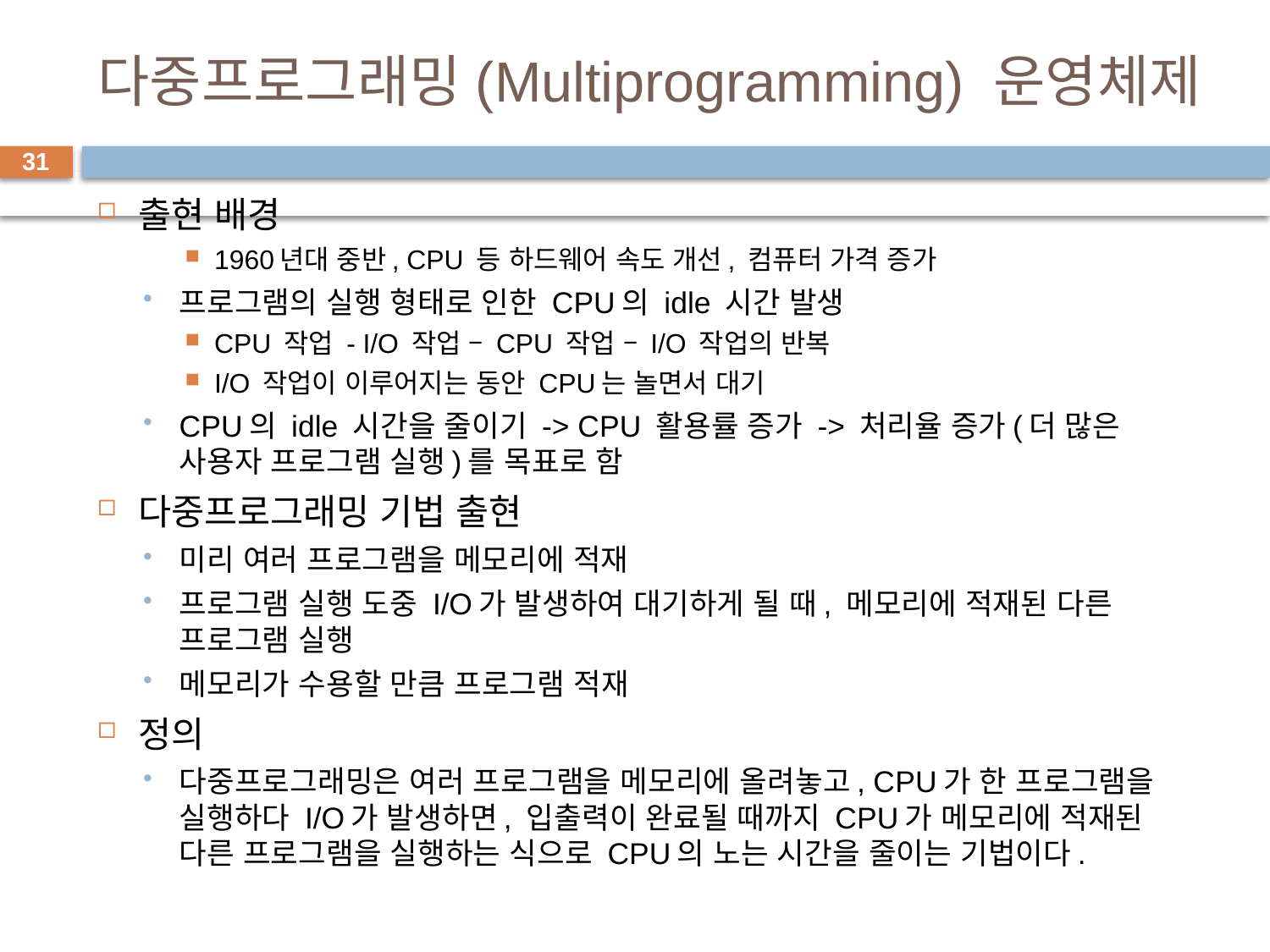

# 다중프로그래밍(Multiprogramming) 운영체제
31
출현 배경
1960년대 중반, CPU 등 하드웨어 속도 개선, 컴퓨터 가격 증가
프로그램의 실행 형태로 인한 CPU의 idle 시간 발생
CPU 작업 - I/O 작업 – CPU 작업 – I/O 작업의 반복
I/O 작업이 이루어지는 동안 CPU는 놀면서 대기
CPU의 idle 시간을 줄이기 -> CPU 활용률 증가 -> 처리율 증가(더 많은 사용자 프로그램 실행)를 목표로 함
다중프로그래밍 기법 출현
미리 여러 프로그램을 메모리에 적재
프로그램 실행 도중 I/O가 발생하여 대기하게 될 때, 메모리에 적재된 다른 프로그램 실행
메모리가 수용할 만큼 프로그램 적재
정의
다중프로그래밍은 여러 프로그램을 메모리에 올려놓고, CPU가 한 프로그램을 실행하다 I/O가 발생하면, 입출력이 완료될 때까지 CPU가 메모리에 적재된 다른 프로그램을 실행하는 식으로 CPU의 노는 시간을 줄이는 기법이다.